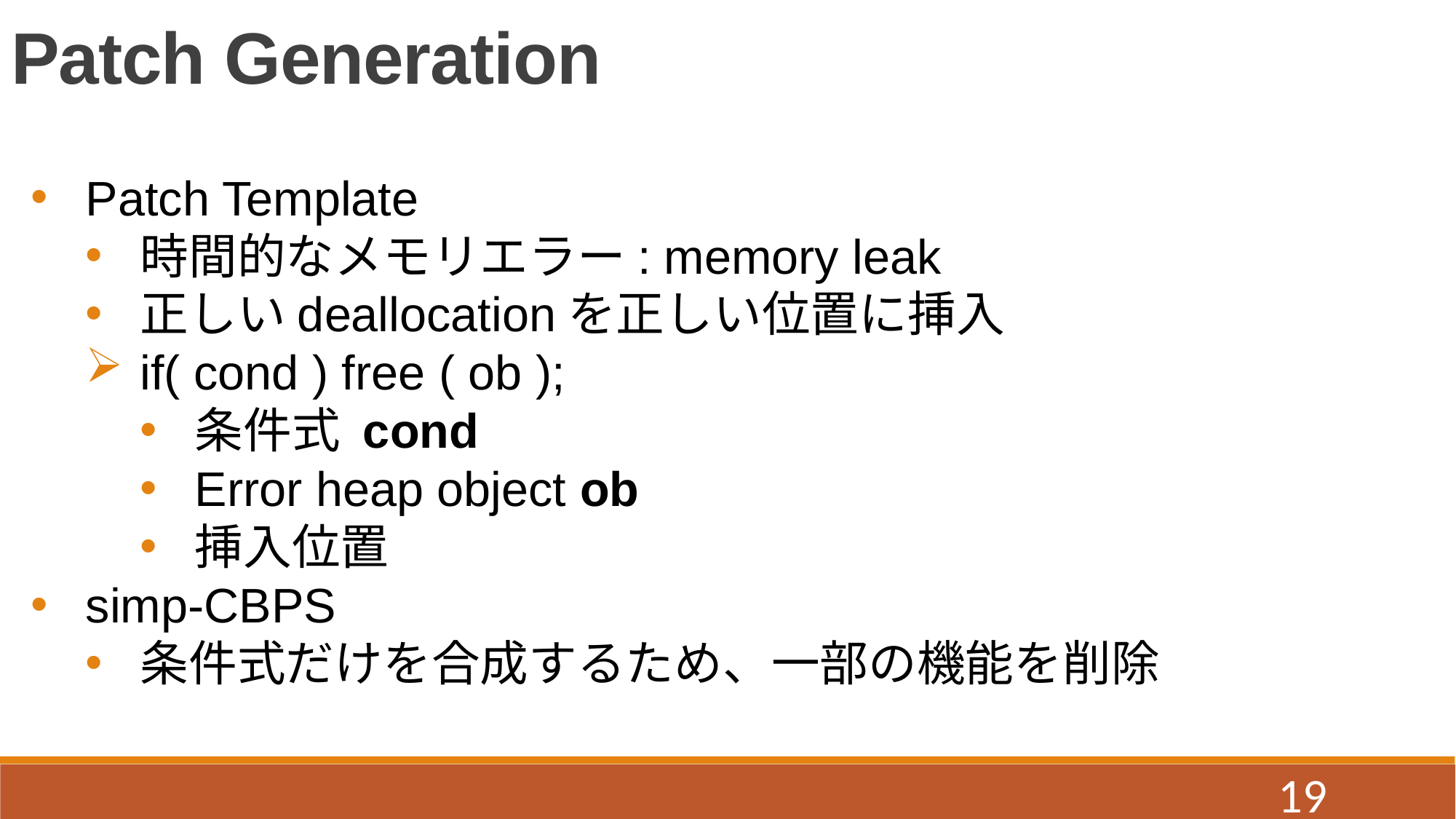

Patch Generation
Patch Template
時間的なメモリエラー: memory leak
正しいdeallocationを正しい位置に挿入
if( cond ) free ( ob );
条件式 cond
Error heap object ob
挿入位置
simp-CBPS
条件式だけを合成するため、一部の機能を削除

19